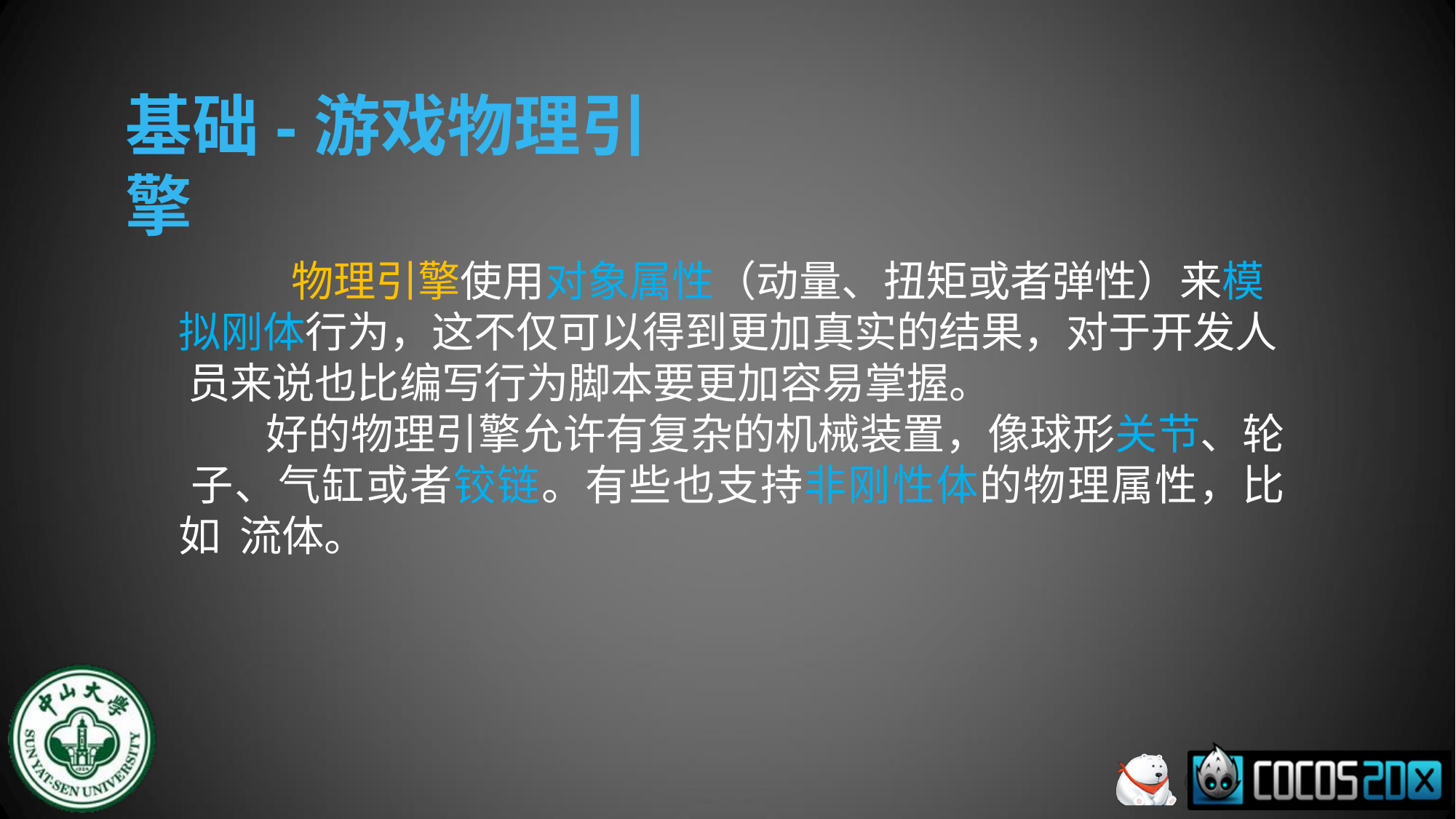

# 基础-游戏物理引擎
物理引擎使用对象属性（动量、扭矩或者弹性）来模  拟刚体行为，这不仅可以得到更加真实的结果，对于开发人  员来说也比编写行为脚本要更加容易掌握。
好的物理引擎允许有复杂的机械装置，像球形关节、轮  子、气缸或者铰链。有些也支持非刚性体的物理属性，比如  流体。